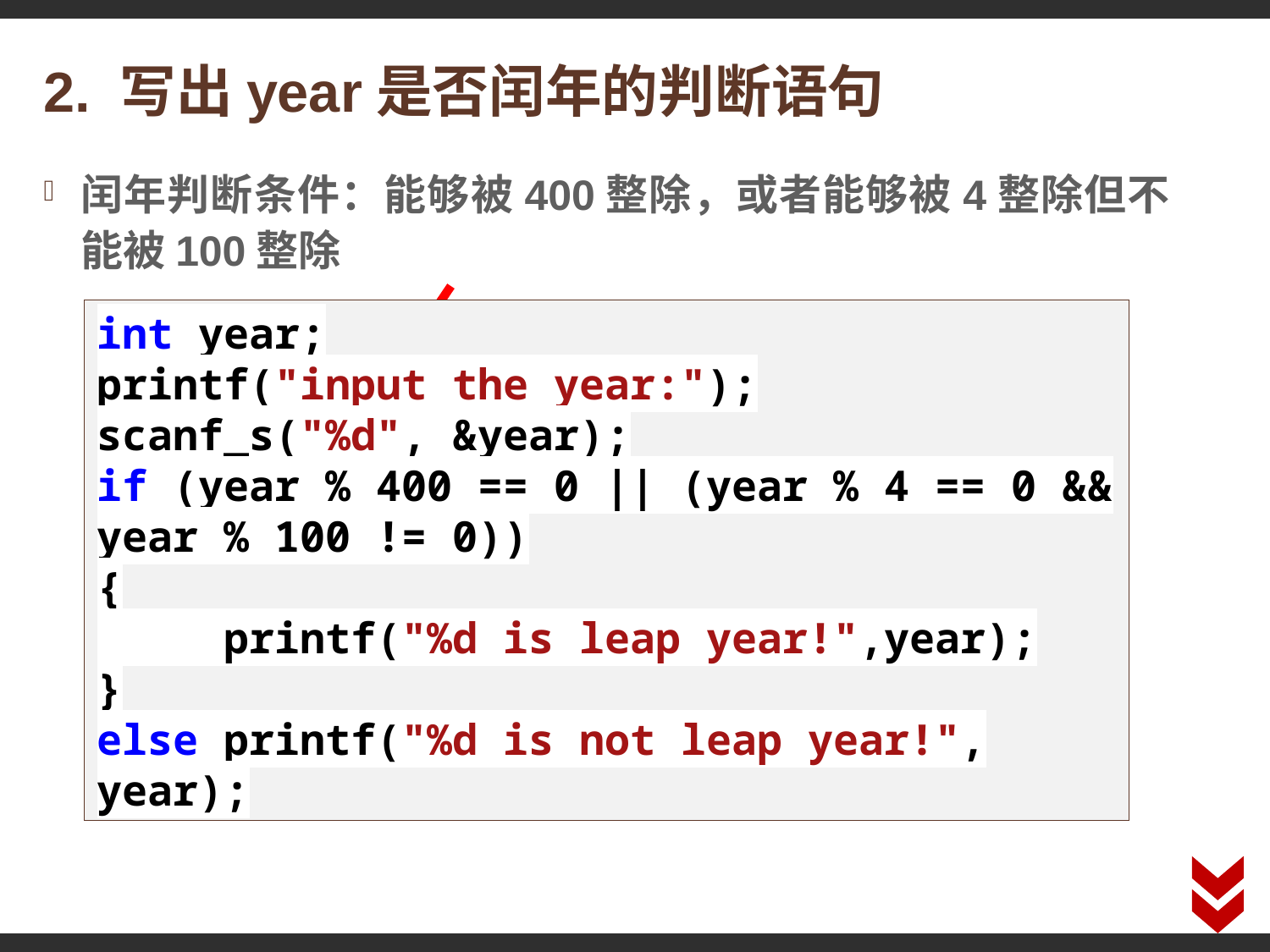

# 2. 写出year是否闰年的判断语句
闰年判断条件：能够被400整除，或者能够被4整除但不能被100整除

int year;
printf("input the year:");
scanf_s("%d", &year);
if (year % 400 == 0 || (year % 4 == 0 && year % 100 != 0))
{
     printf("%d is leap year!",year);
}
else printf("%d is not leap year!", year);
2000年？
1900年？
2016年？
2015年？